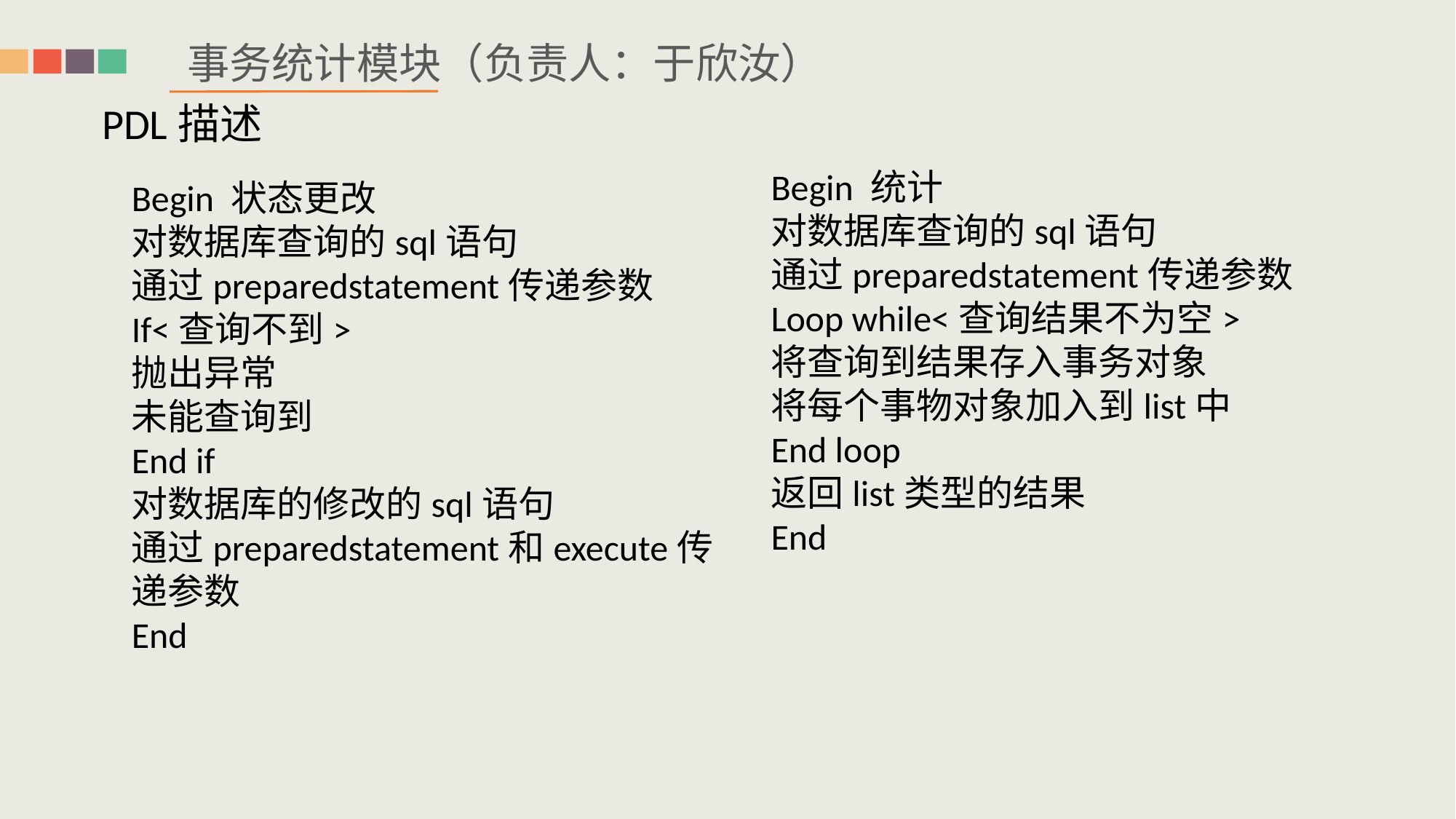

事务统计模块（负责人：于欣汝）
PDL描述

Begin 统计
对数据库查询的sql语句
通过preparedstatement传递参数
Loop while<查询结果不为空>
将查询到结果存入事务对象
将每个事物对象加入到list中
End loop
返回list类型的结果
End
Begin 状态更改
对数据库查询的sql语句
通过preparedstatement传递参数
If<查询不到>
抛出异常
未能查询到
End if
对数据库的修改的sql语句
通过preparedstatement和execute传递参数
End